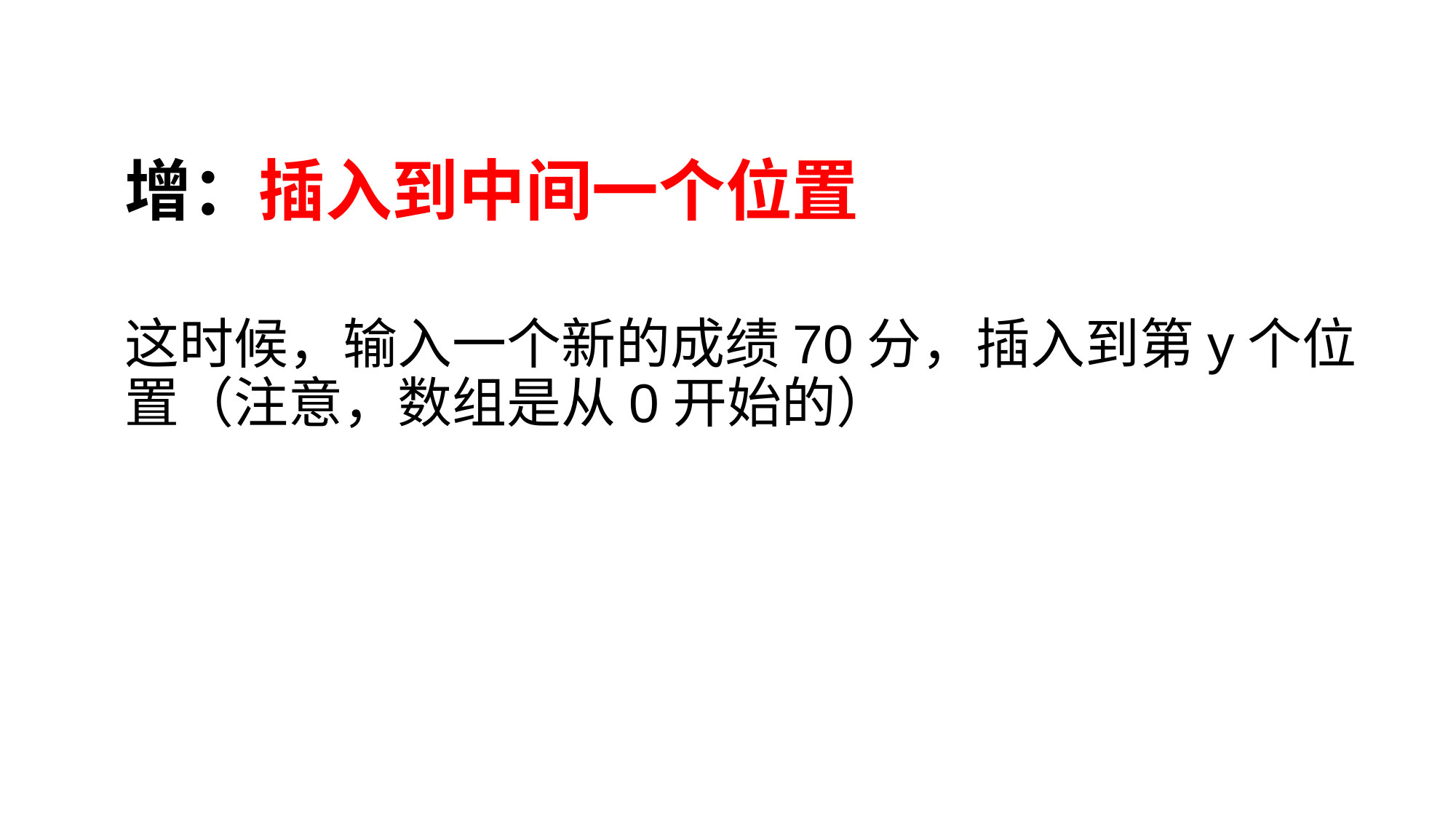

# 增：插入到中间一个位置
这时候，输入一个新的成绩70分，插入到第y个位置（注意，数组是从0开始的）